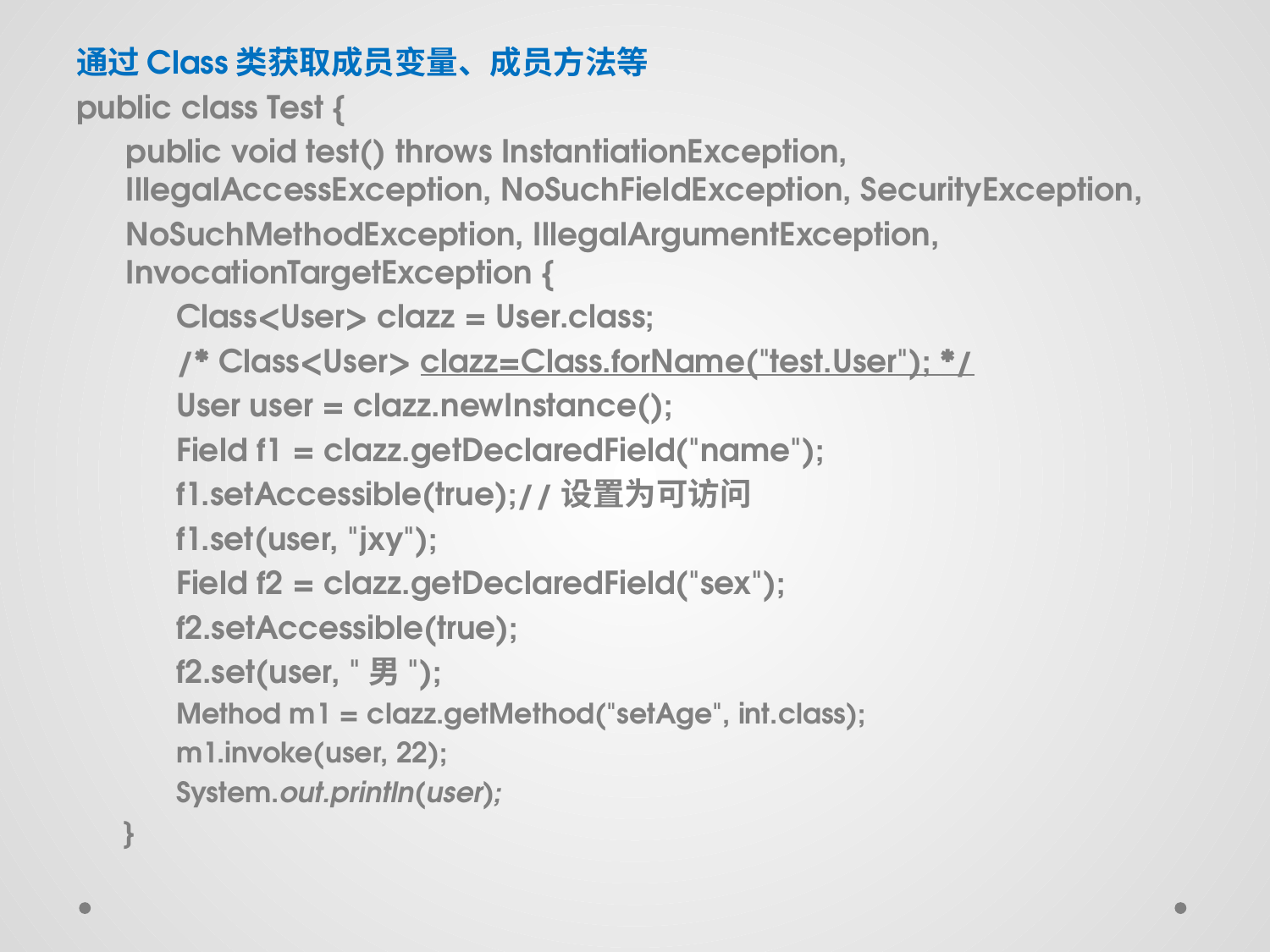

通过Class类获取成员变量、成员方法等
public class Test {
public void test() throws InstantiationException, IllegalAccessException, NoSuchFieldException, SecurityException,
NoSuchMethodException, IllegalArgumentException, InvocationTargetException {
Class<User> clazz = User.class;
/* Class<User> clazz=Class.forName("test.User"); */
User user = clazz.newInstance();
Field f1 = clazz.getDeclaredField("name");
f1.setAccessible(true);//设置为可访问
f1.set(user, "jxy");
Field f2 = clazz.getDeclaredField("sex");
f2.setAccessible(true);
f2.set(user, "男");
Method m1 = clazz.getMethod("setAge", int.class);
m1.invoke(user, 22);
System.out.println(user);
      }